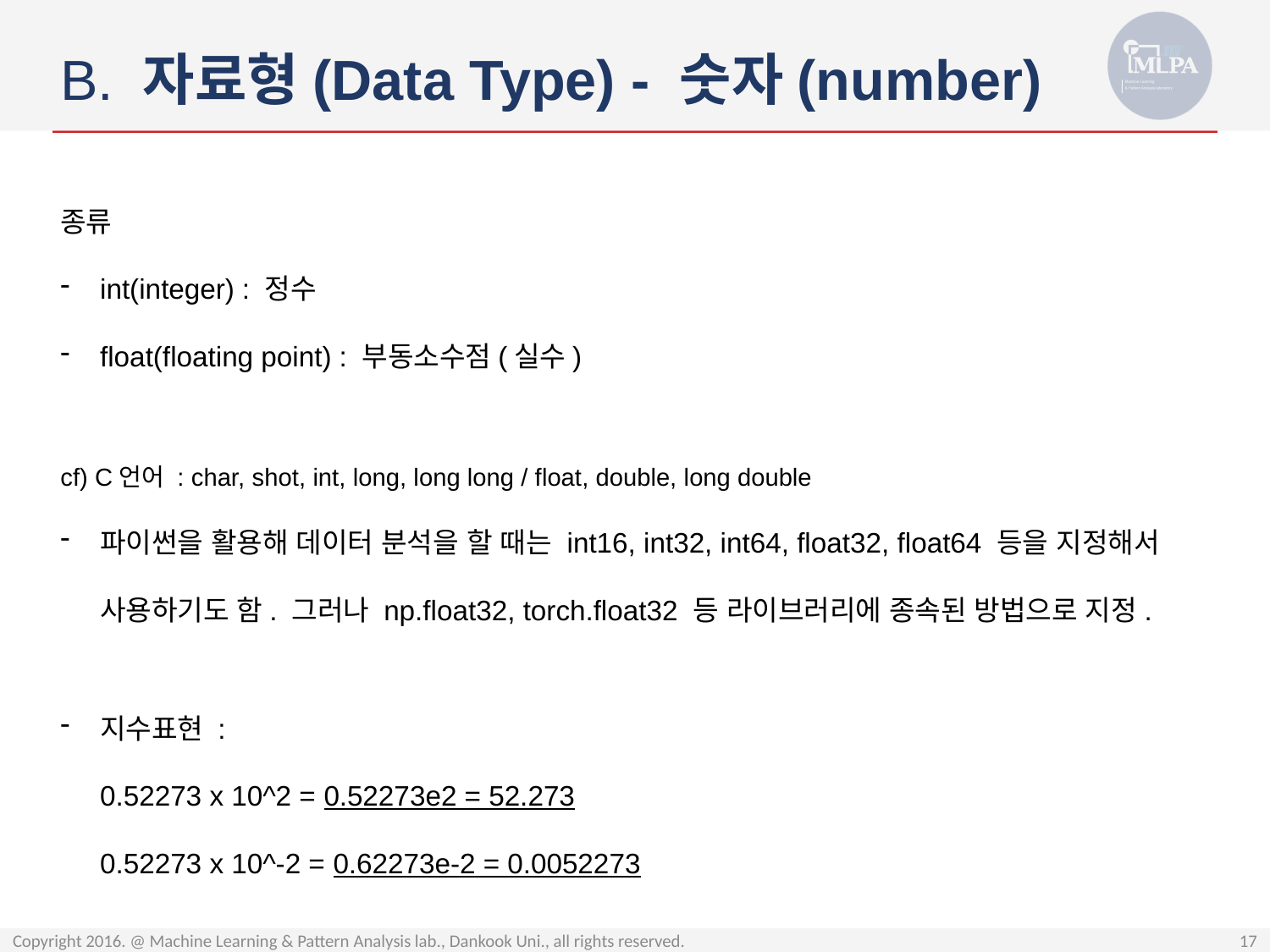

# B. 자료형(Data Type) - 숫자(number)
종류
int(integer) : 정수
float(floating point) : 부동소수점(실수)
cf) C언어 : char, shot, int, long, long long / float, double, long double
파이썬을 활용해 데이터 분석을 할 때는 int16, int32, int64, float32, float64 등을 지정해서 사용하기도 함. 그러나 np.float32, torch.float32 등 라이브러리에 종속된 방법으로 지정.

지수표현 :
0.52273 x 10^2 = 0.52273e2 = 52.273
0.52273 x 10^-2 = 0.62273e-2 = 0.0052273
17
Copyright 2016. @ Machine Learning & Pattern Analysis lab., Dankook Uni., all rights reserved.